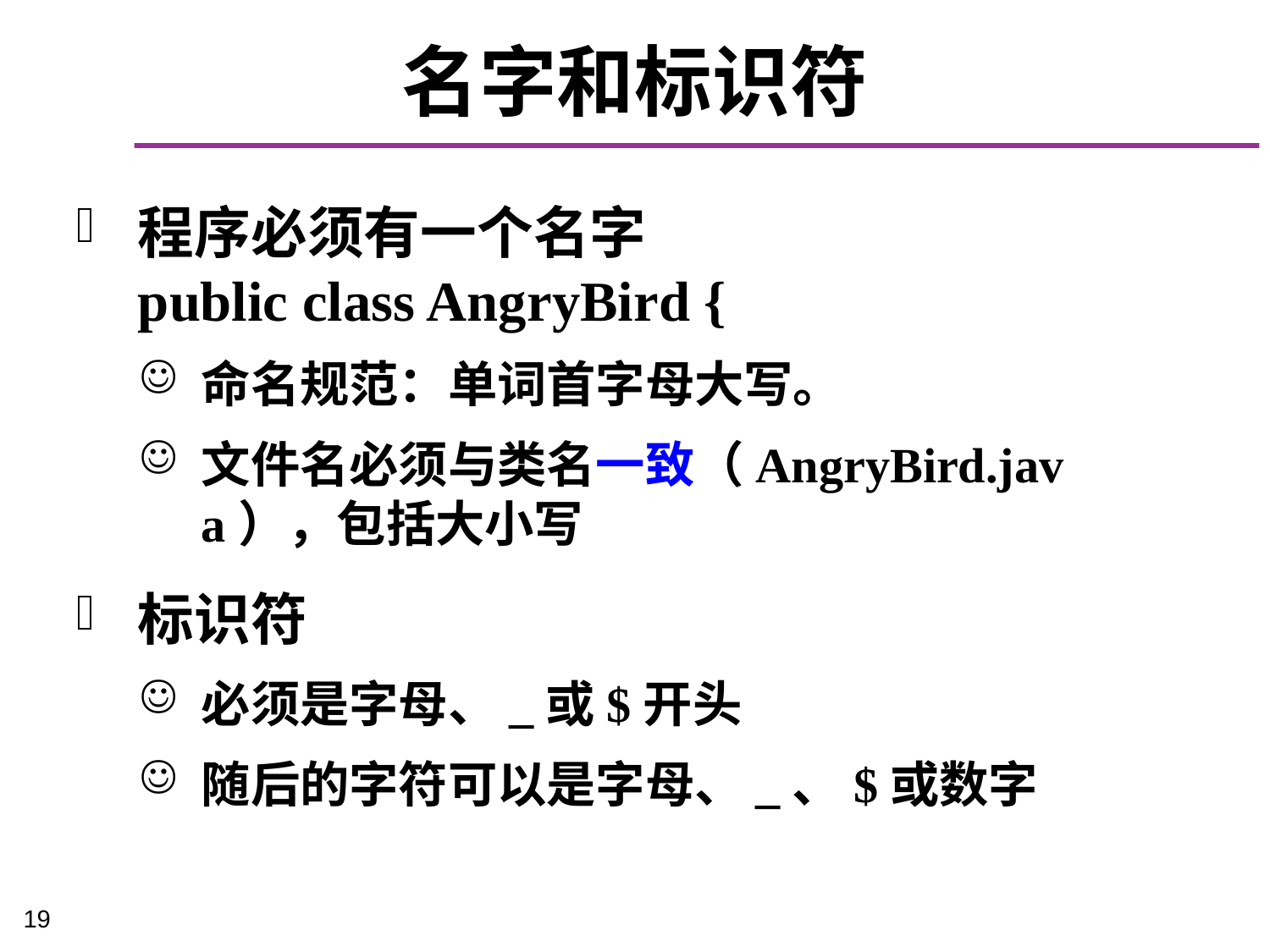

# 名字和标识符
程序必须有一个名字
public class AngryBird {
命名规范：单词首字母大写。
文件名必须与类名一致（AngryBird.java），包括大小写
标识符
必须是字母、_或$开头
随后的字符可以是字母、_、$或数字
19